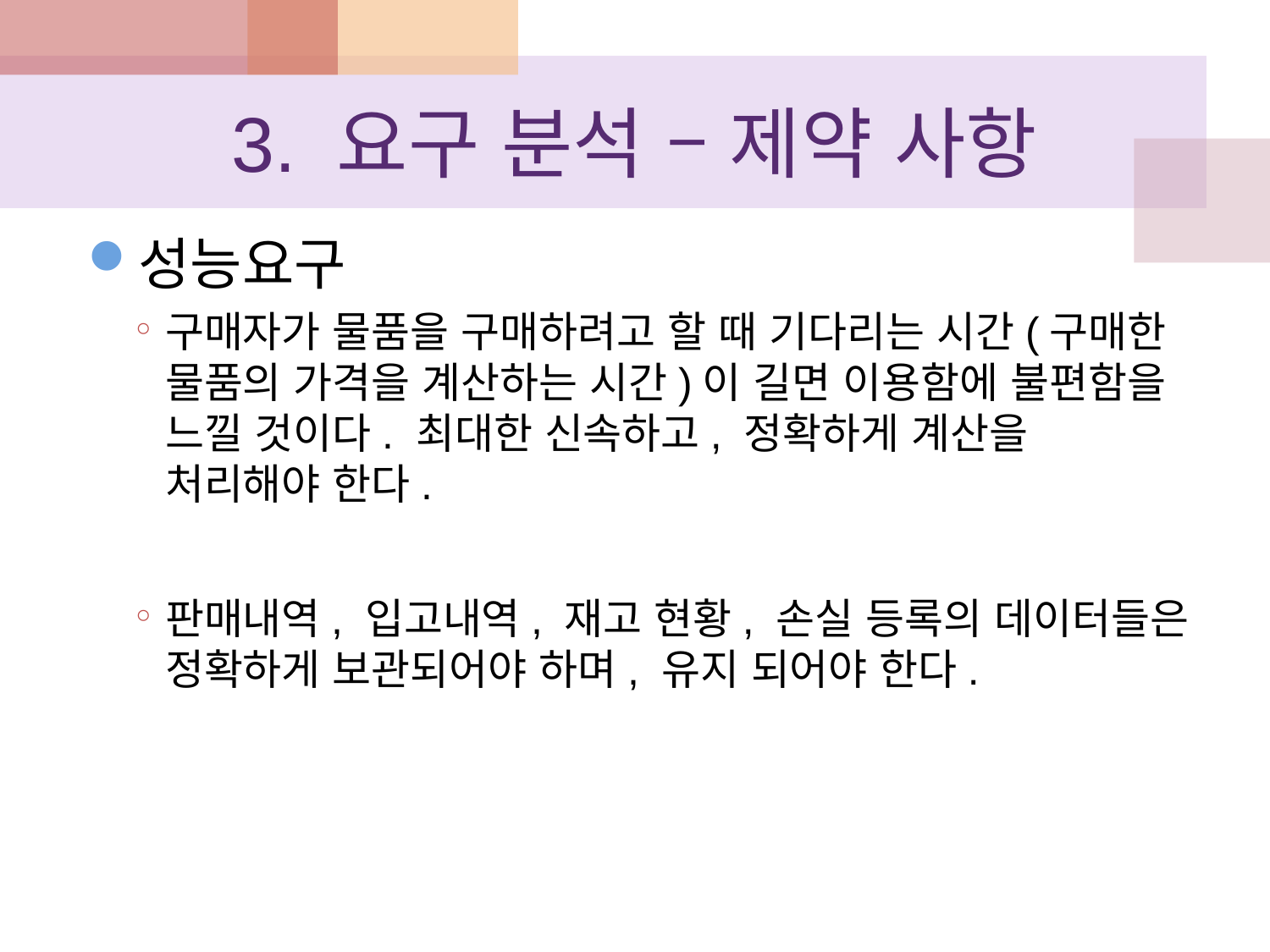

# 3. 요구 분석 – 제약 사항
성능요구
구매자가 물품을 구매하려고 할 때 기다리는 시간(구매한 물품의 가격을 계산하는 시간)이 길면 이용함에 불편함을 느낄 것이다. 최대한 신속하고, 정확하게 계산을 처리해야 한다.

판매내역, 입고내역, 재고 현황, 손실 등록의 데이터들은 정확하게 보관되어야 하며, 유지 되어야 한다.